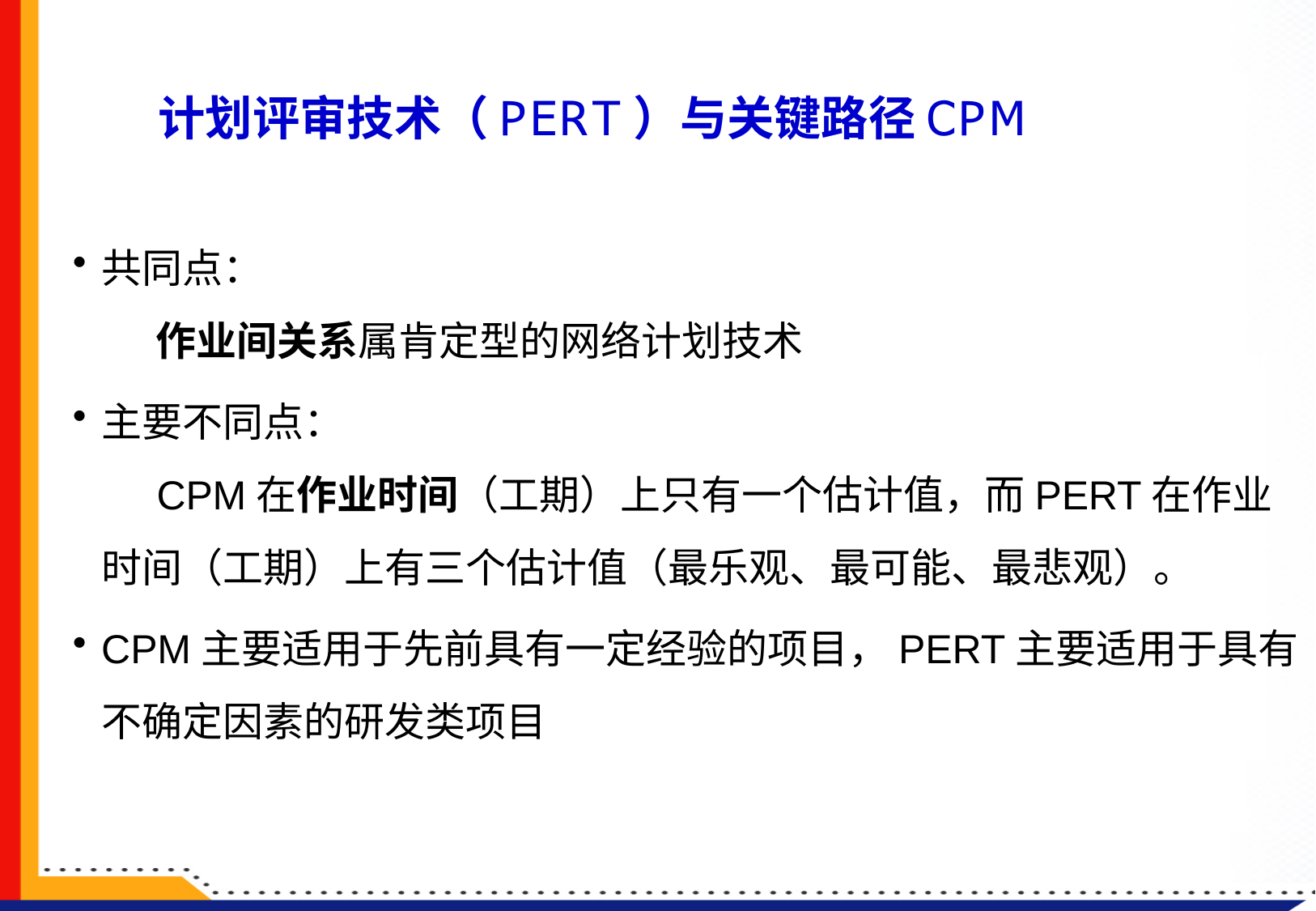

计划评审技术（PERT）与关键路径CPM
共同点：
      作业间关系属肯定型的网络计划技术
主要不同点：
     CPM在作业时间（工期）上只有一个估计值，而PERT在作业时间（工期）上有三个估计值（最乐观、最可能、最悲观）。
CPM主要适用于先前具有一定经验的项目，PERT主要适用于具有不确定因素的研发类项目